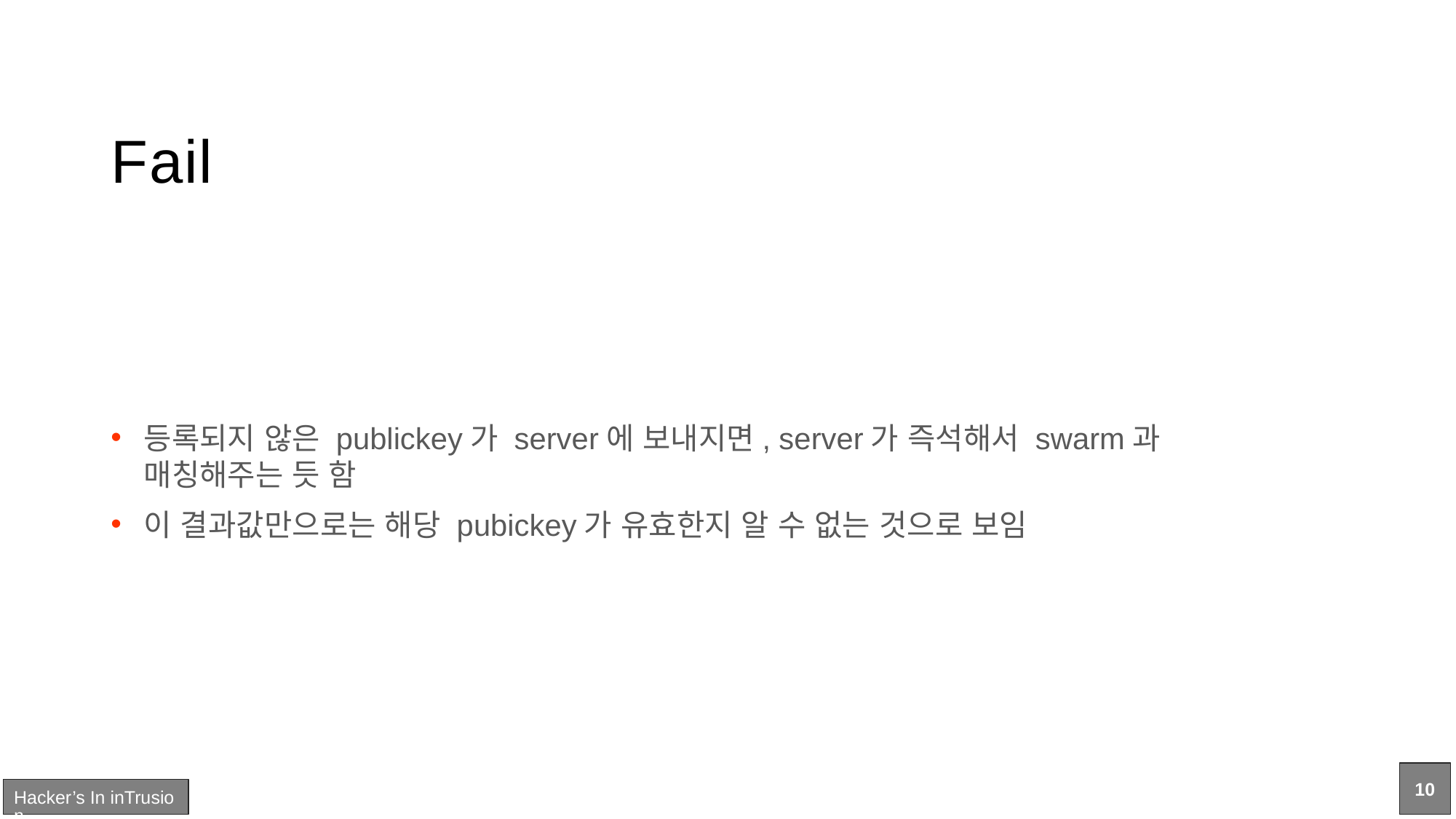

# Fail
등록되지 않은 publickey가 server에 보내지면, server가 즉석해서 swarm과 매칭해주는 듯 함
이 결과값만으로는 해당 pubickey가 유효한지 알 수 없는 것으로 보임
10
Hacker’s In inTrusion